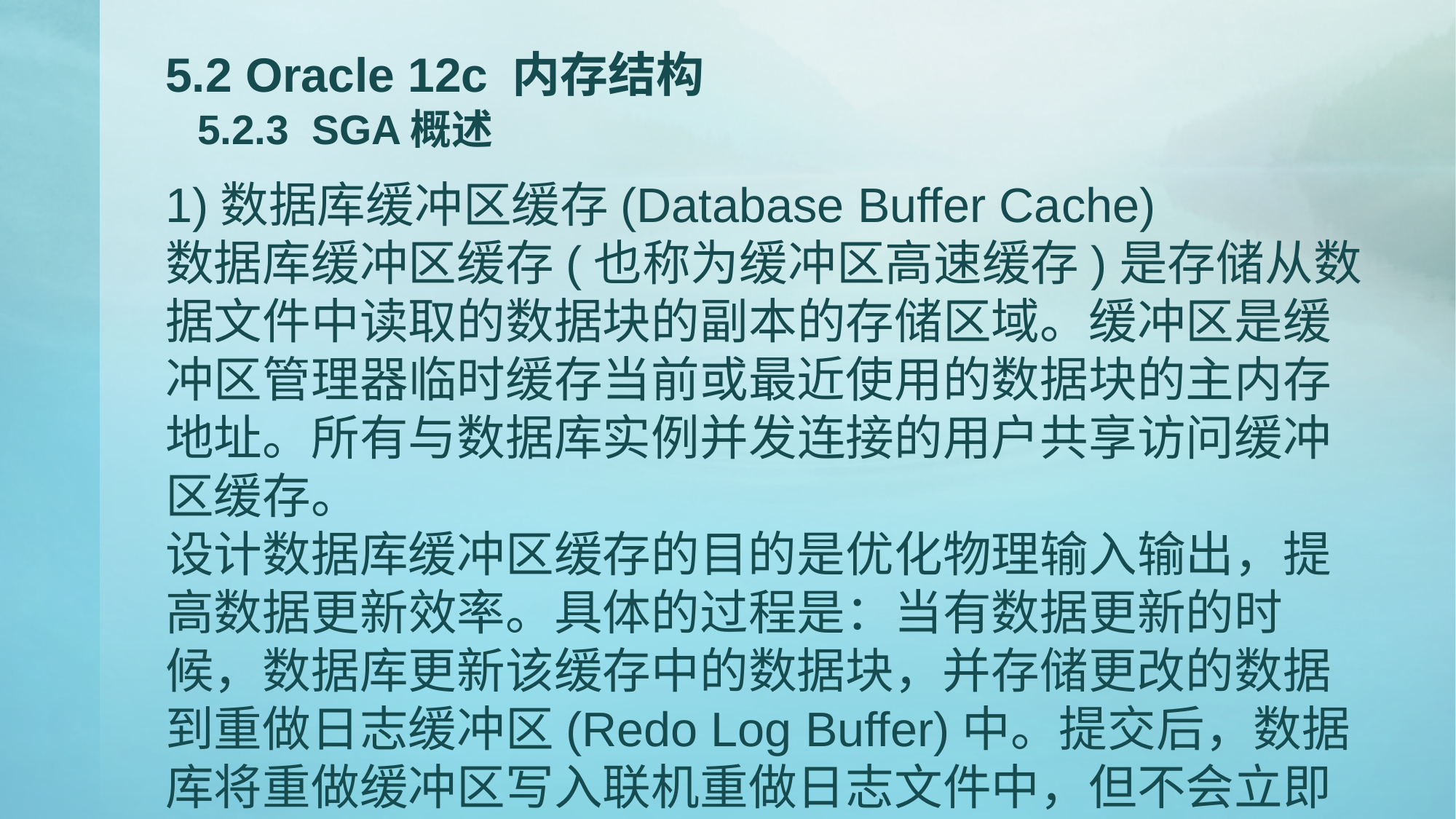

# 5.2 Oracle 12c 内存结构 5.2.3  SGA概述
1)数据库缓冲区缓存(Database Buffer Cache)
数据库缓冲区缓存(也称为缓冲区高速缓存)是存储从数据文件中读取的数据块的副本的存储区域。缓冲区是缓冲区管理器临时缓存当前或最近使用的数据块的主内存地址。所有与数据库实例并发连接的用户共享访问缓冲区缓存。
设计数据库缓冲区缓存的目的是优化物理输入输出，提高数据更新效率。具体的过程是：当有数据更新的时候，数据库更新该缓存中的数据块，并存储更改的数据到重做日志缓冲区(Redo Log Buffer)中。提交后，数据库将重做缓冲区写入联机重做日志文件中，但不会立即将数据块写入数据文件。